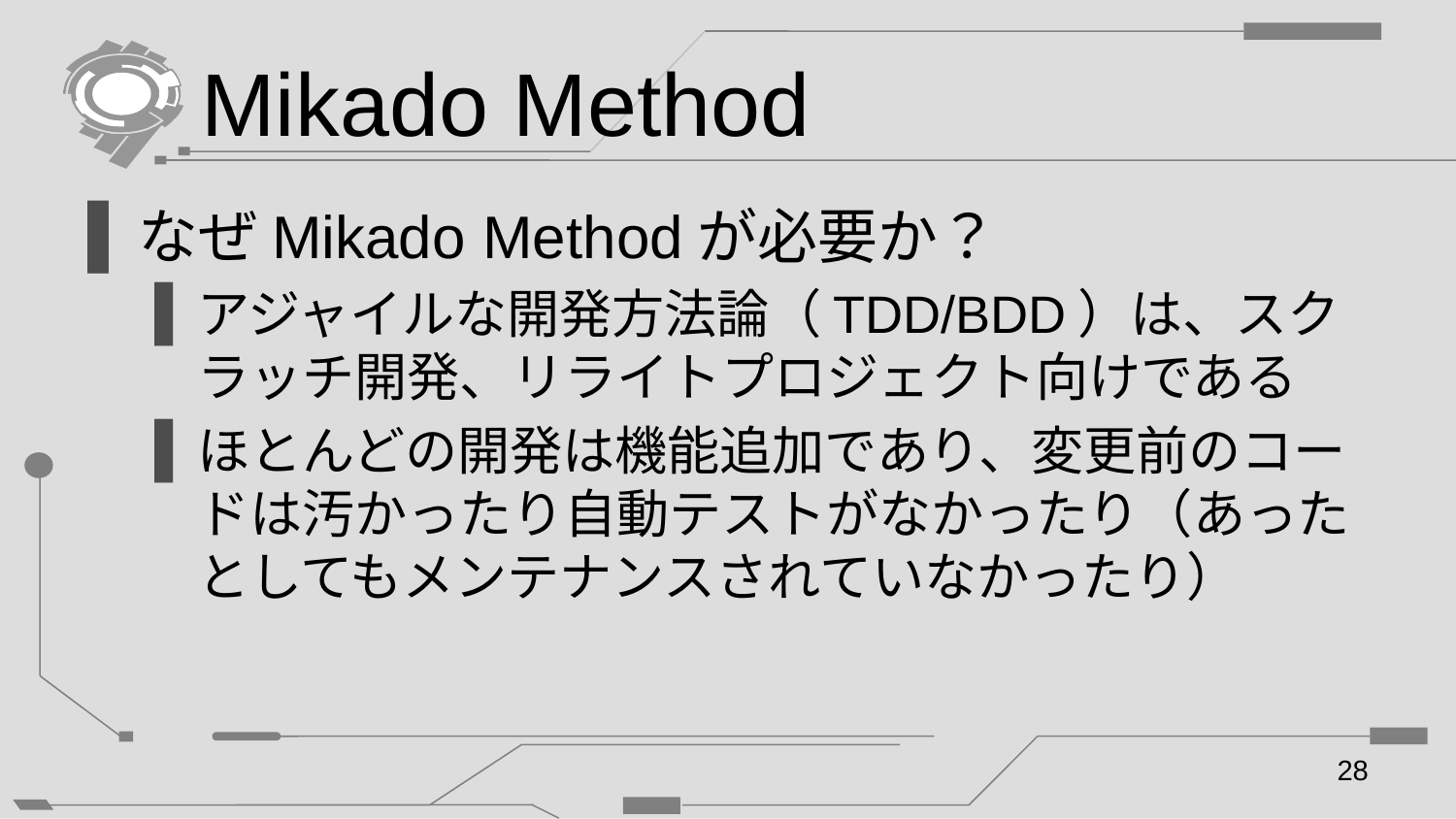

# Mikado Method
なぜMikado Methodが必要か？
アジャイルな開発方法論（TDD/BDD）は、スクラッチ開発、リライトプロジェクト向けである
ほとんどの開発は機能追加であり、変更前のコードは汚かったり自動テストがなかったり（あったとしてもメンテナンスされていなかったり）
28